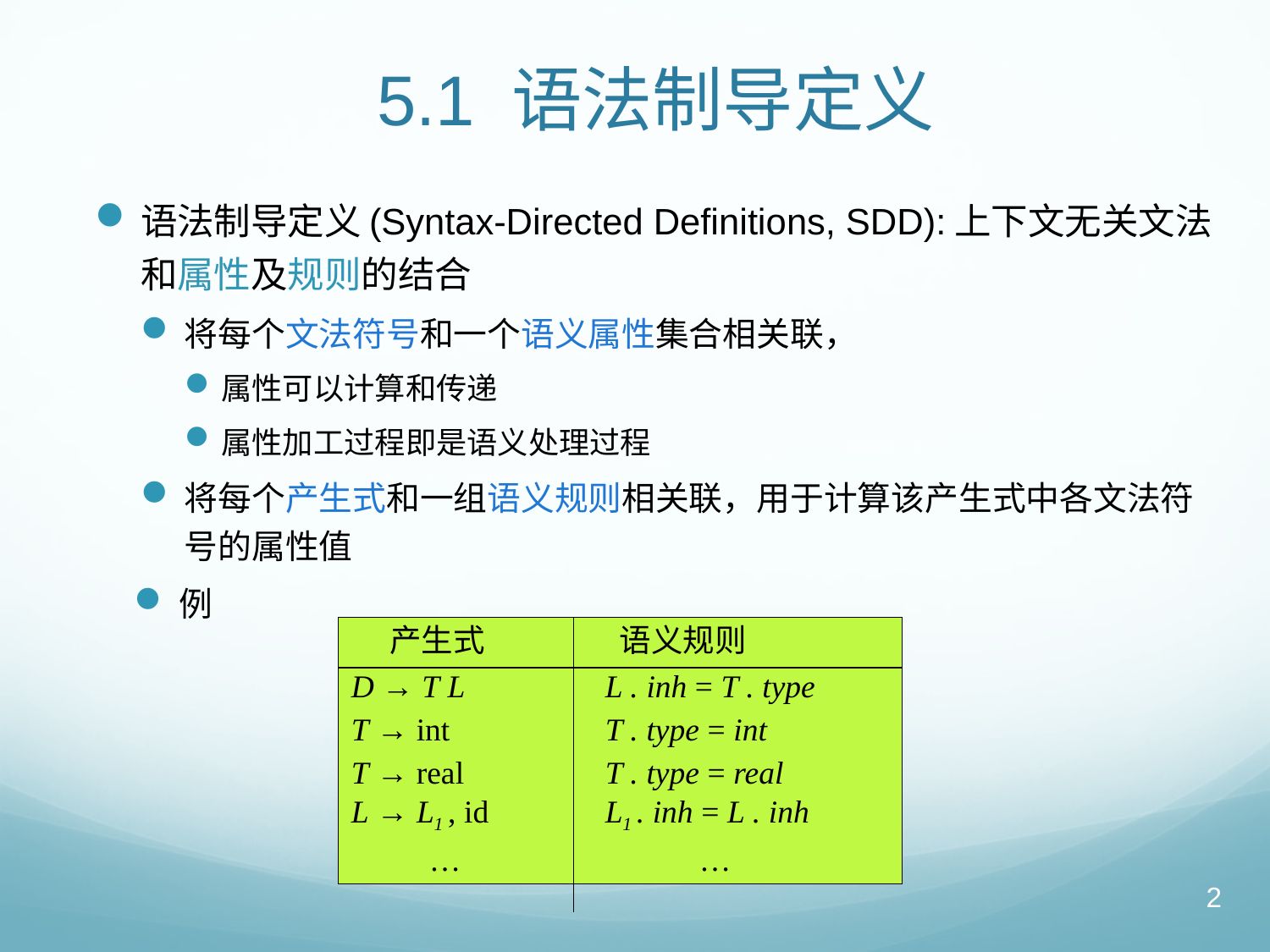

# 5.1 语法制导定义
语法制导定义(Syntax-Directed Definitions, SDD):上下文无关文法和属性及规则的结合
将每个文法符号和一个语义属性集合相关联，
属性可以计算和传递
属性加工过程即是语义处理过程
将每个产生式和一组语义规则相关联，用于计算该产生式中各文法符号的属性值
例
   产生式	  语义规则
D → T L 		L . inh = T . type
T → int 		T . type = int
T → real 		T . type = real
L → L1 , id 	L1 . inh = L . inh
          …		            …
2